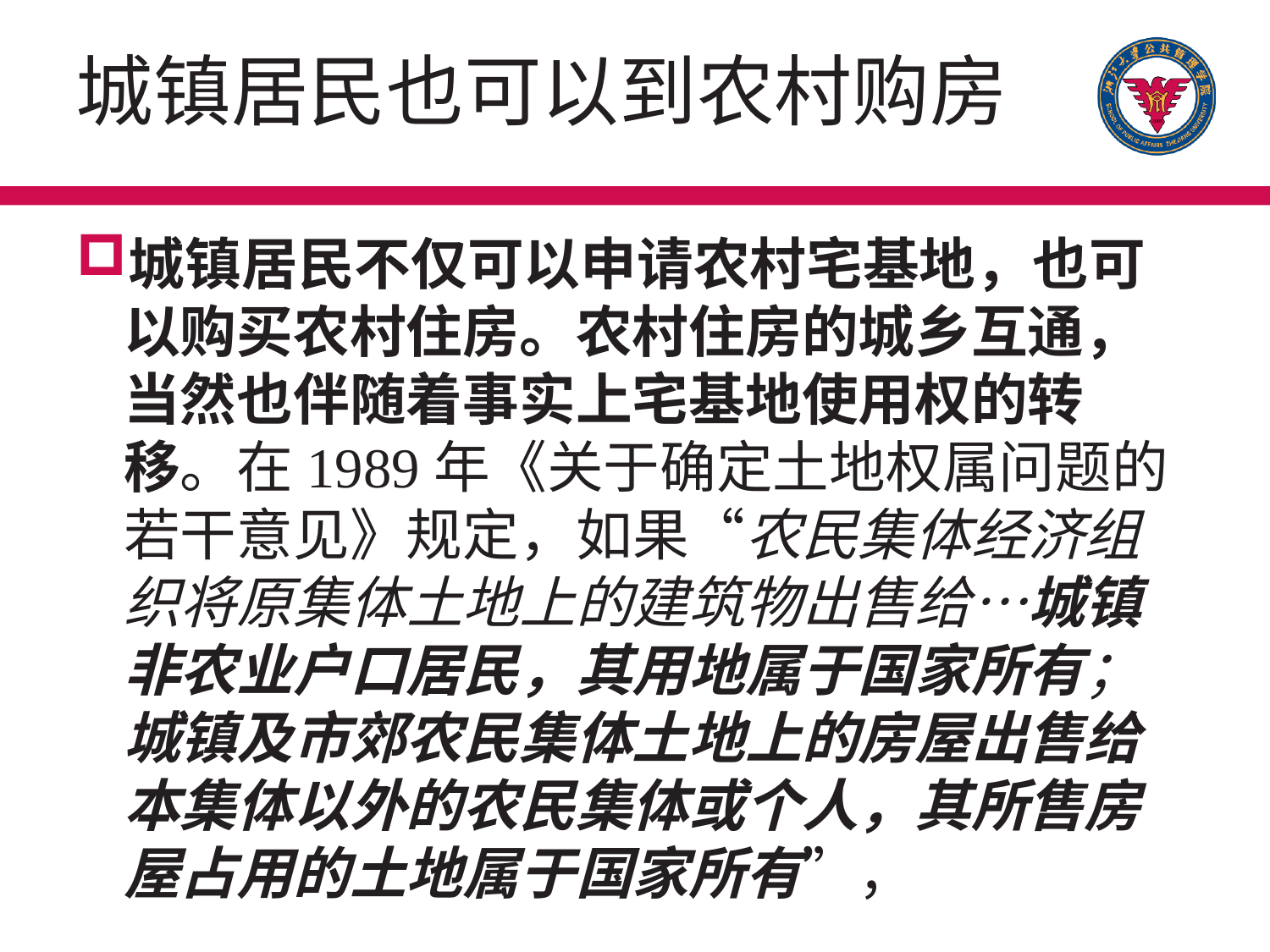

# 城镇居民也可以到农村购房
城镇居民不仅可以申请农村宅基地，也可以购买农村住房。农村住房的城乡互通，当然也伴随着事实上宅基地使用权的转移。在1989年《关于确定土地权属问题的若干意见》规定，如果“农民集体经济组织将原集体土地上的建筑物出售给…城镇非农业户口居民，其用地属于国家所有；城镇及市郊农民集体土地上的房屋出售给本集体以外的农民集体或个人，其所售房屋占用的土地属于国家所有”，